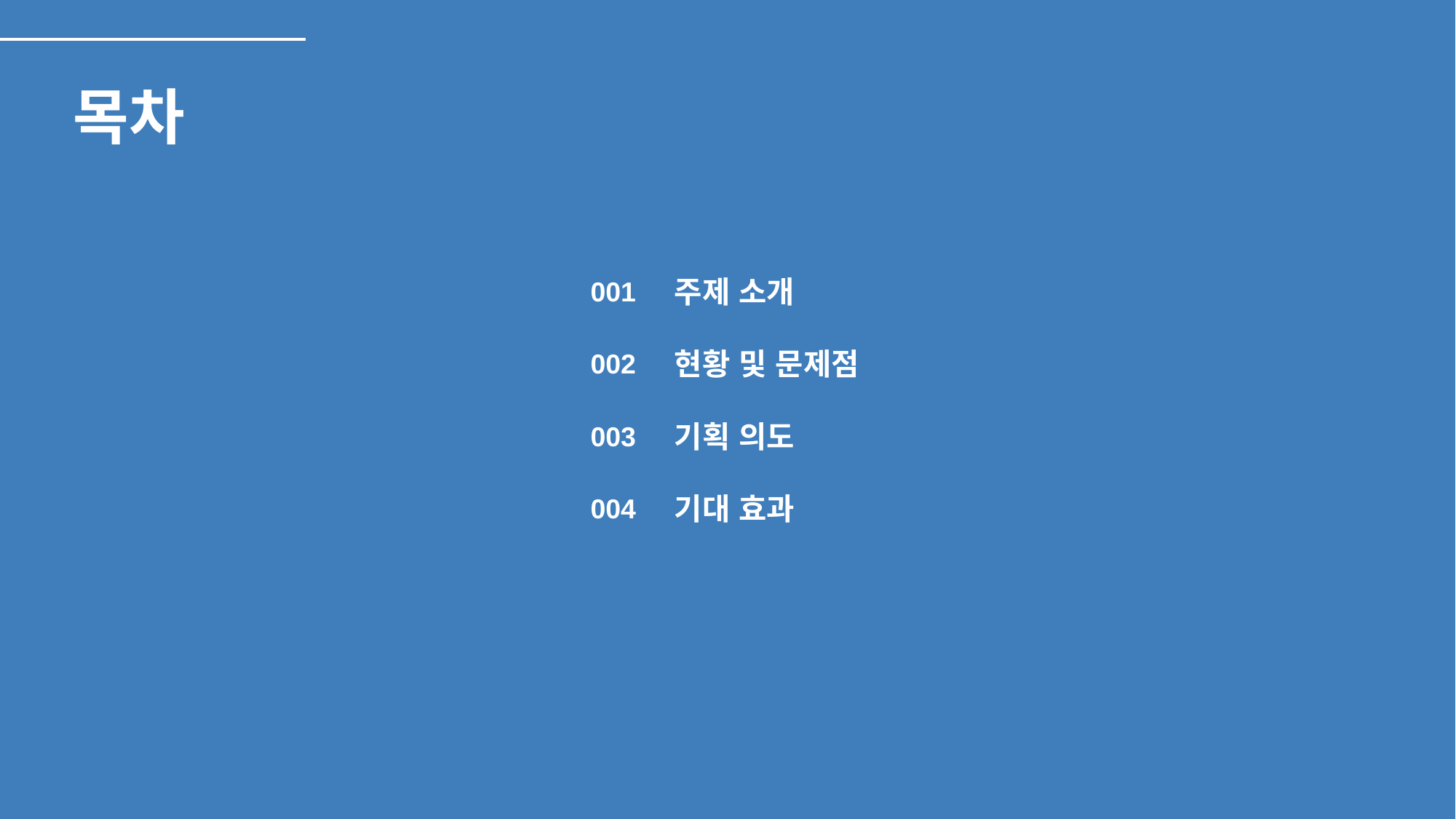

# 목차
주제 소개
001
현황 및 문제점
002
기획 의도
003
기대 효과
004